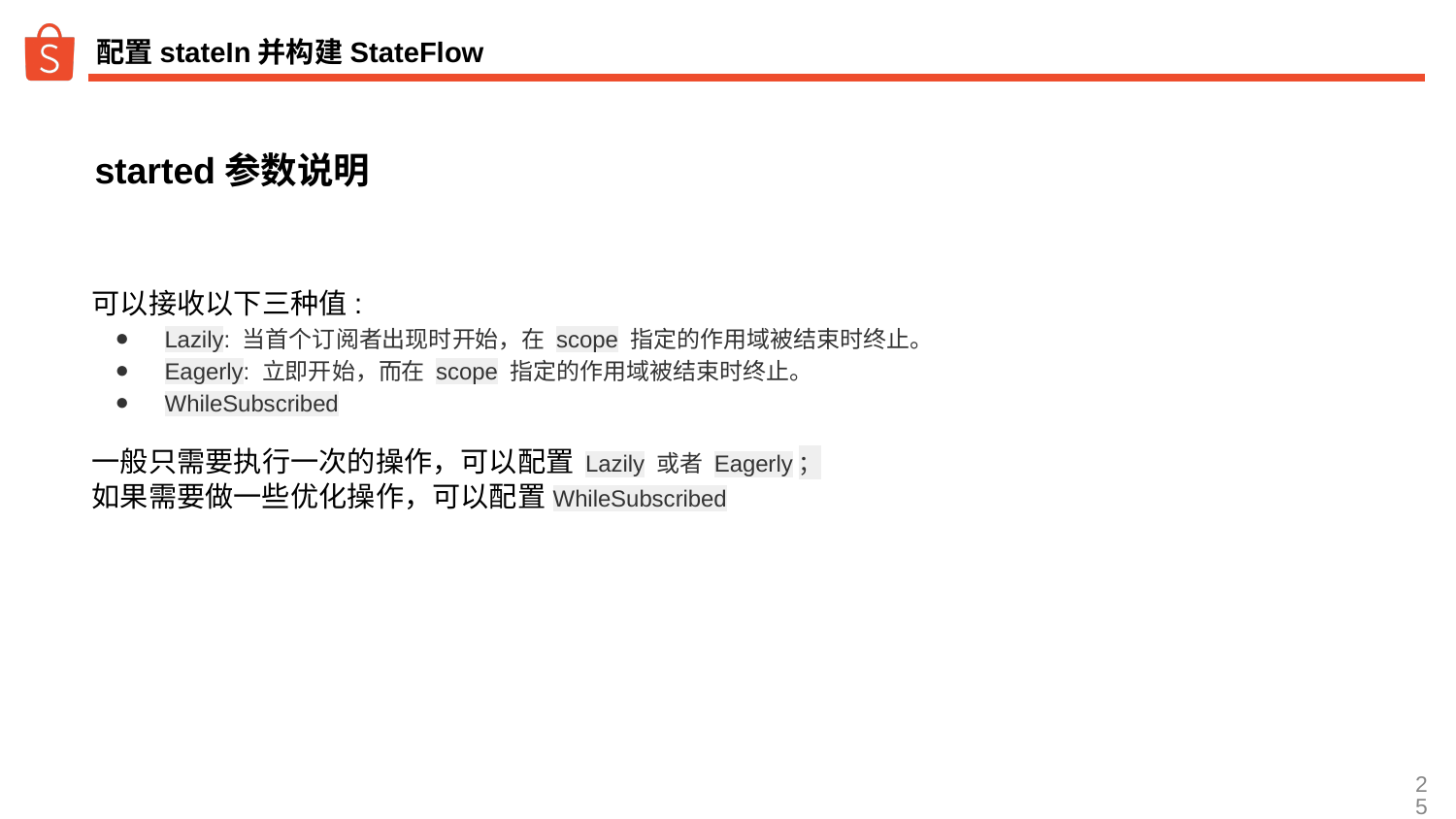

# 配置stateIn并构建StateFlow
started参数说明
可以接收以下三种值:
Lazily: 当首个订阅者出现时开始，在 scope 指定的作用域被结束时终止。
Eagerly: 立即开始，而在 scope 指定的作用域被结束时终止。
WhileSubscribed

一般只需要执行一次的操作，可以配置 Lazily 或者 Eagerly；
如果需要做一些优化操作，可以配置WhileSubscribed
25